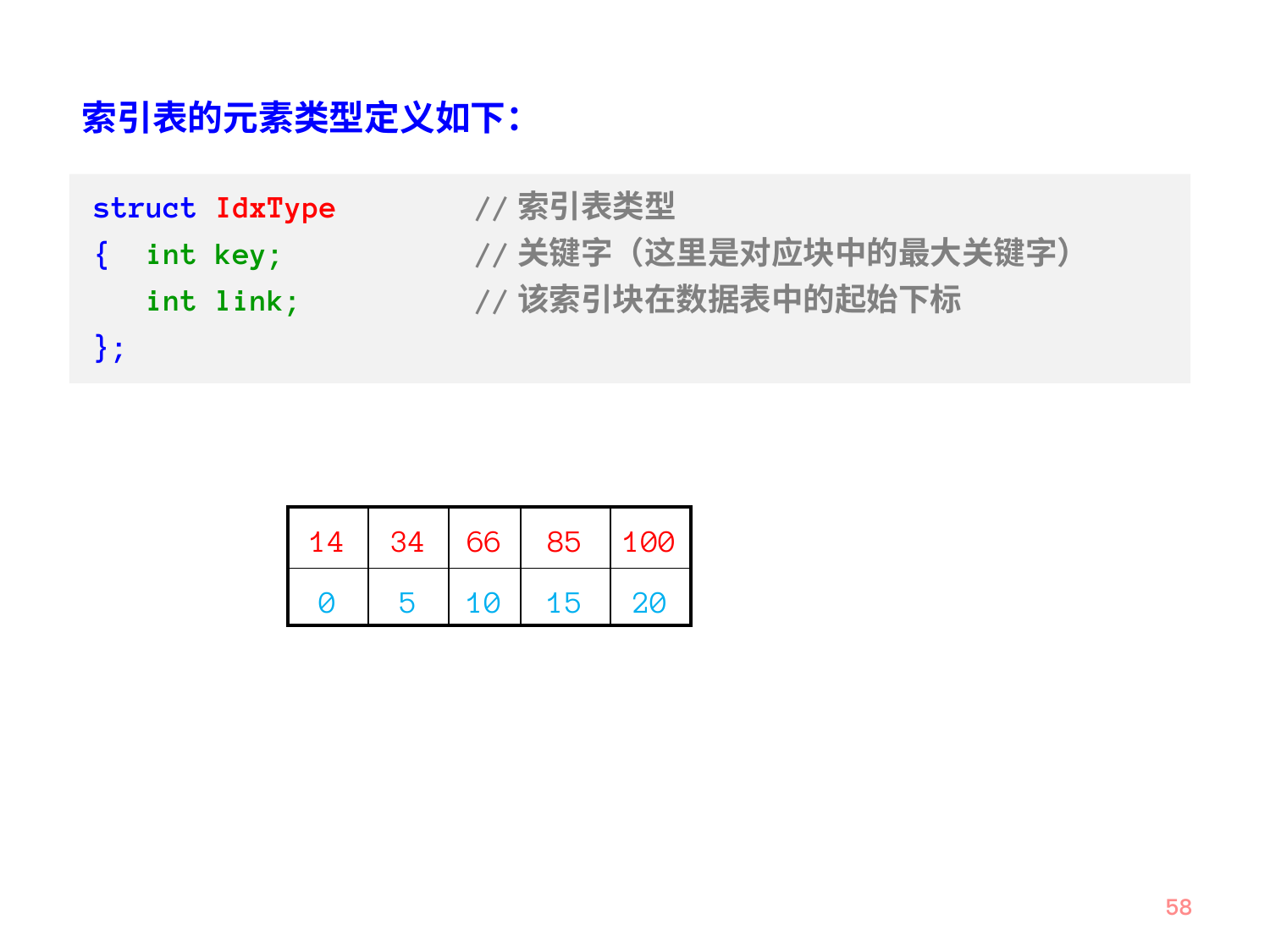

索引表的元素类型定义如下：
struct IdxType		//索引表类型
{  int key;		//关键字（这里是对应块中的最大关键字）
   int link;		//该索引块在数据表中的起始下标
};
| 14 | 34 | 66 | 85 | 100 |
| --- | --- | --- | --- | --- |
| 0 | 5 | 10 | 15 | 20 |
58